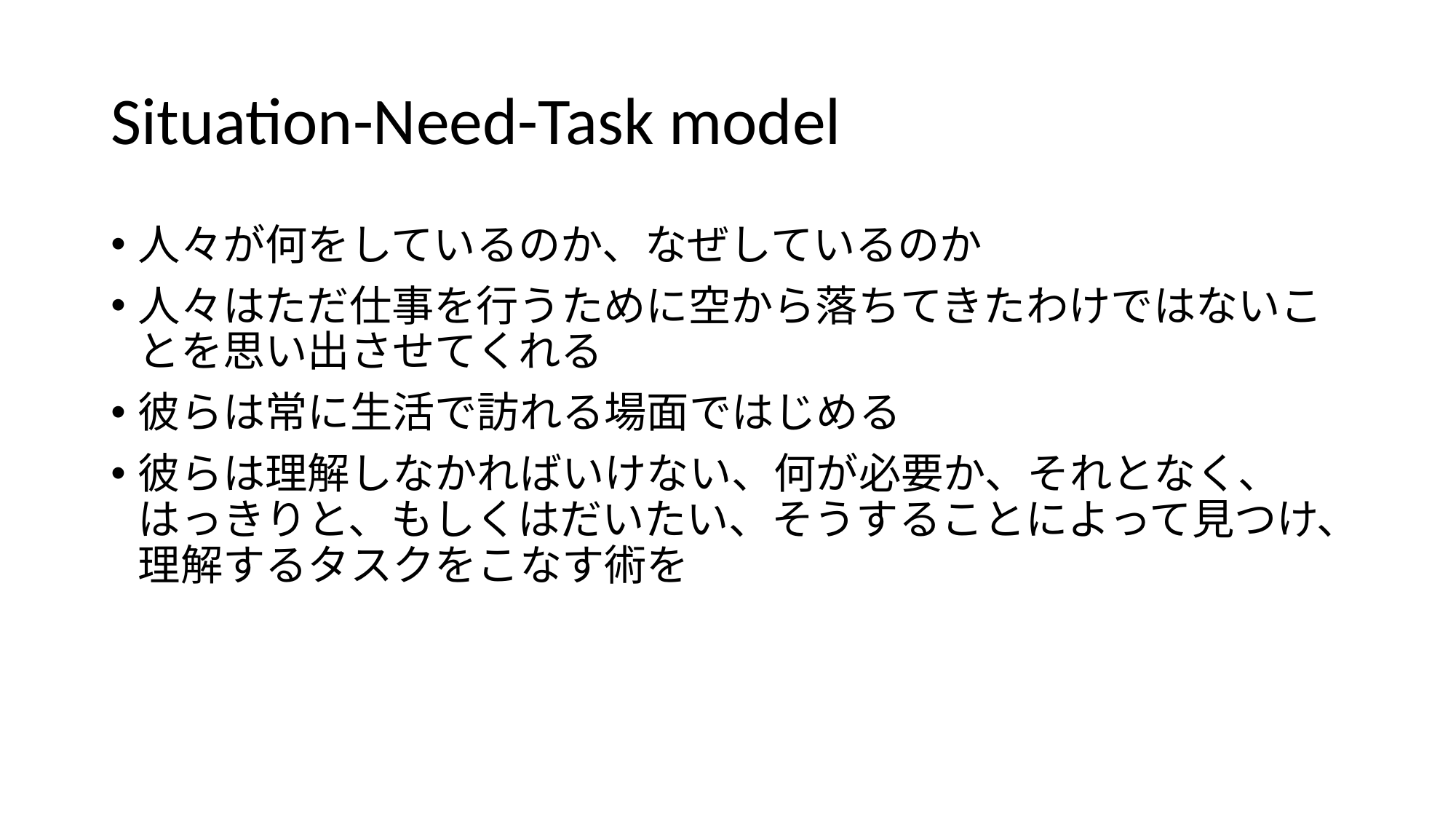

# Situation-Need-Task model
人々が何をしているのか、なぜしているのか
人々はただ仕事を行うために空から落ちてきたわけではないことを思い出させてくれる
彼らは常に生活で訪れる場面ではじめる
彼らは理解しなかればいけない、何が必要か、それとなく、はっきりと、もしくはだいたい、そうすることによって見つけ、理解するタスクをこなす術を